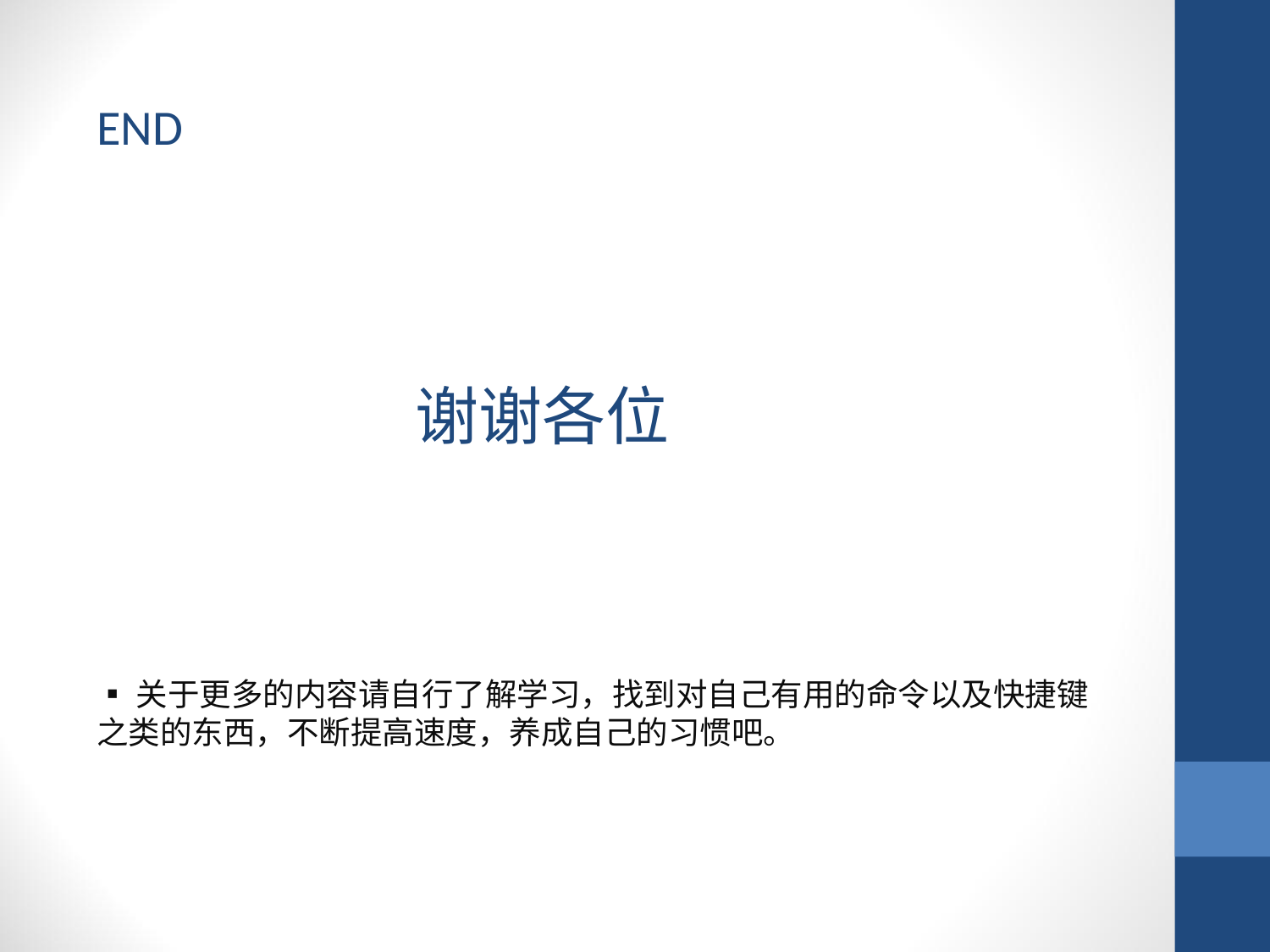

END
谢谢各位
▪关于更多的内容请自行了解学习，找到对自己有用的命令以及快捷键之类的东西，不断提高速度，养成自己的习惯吧。